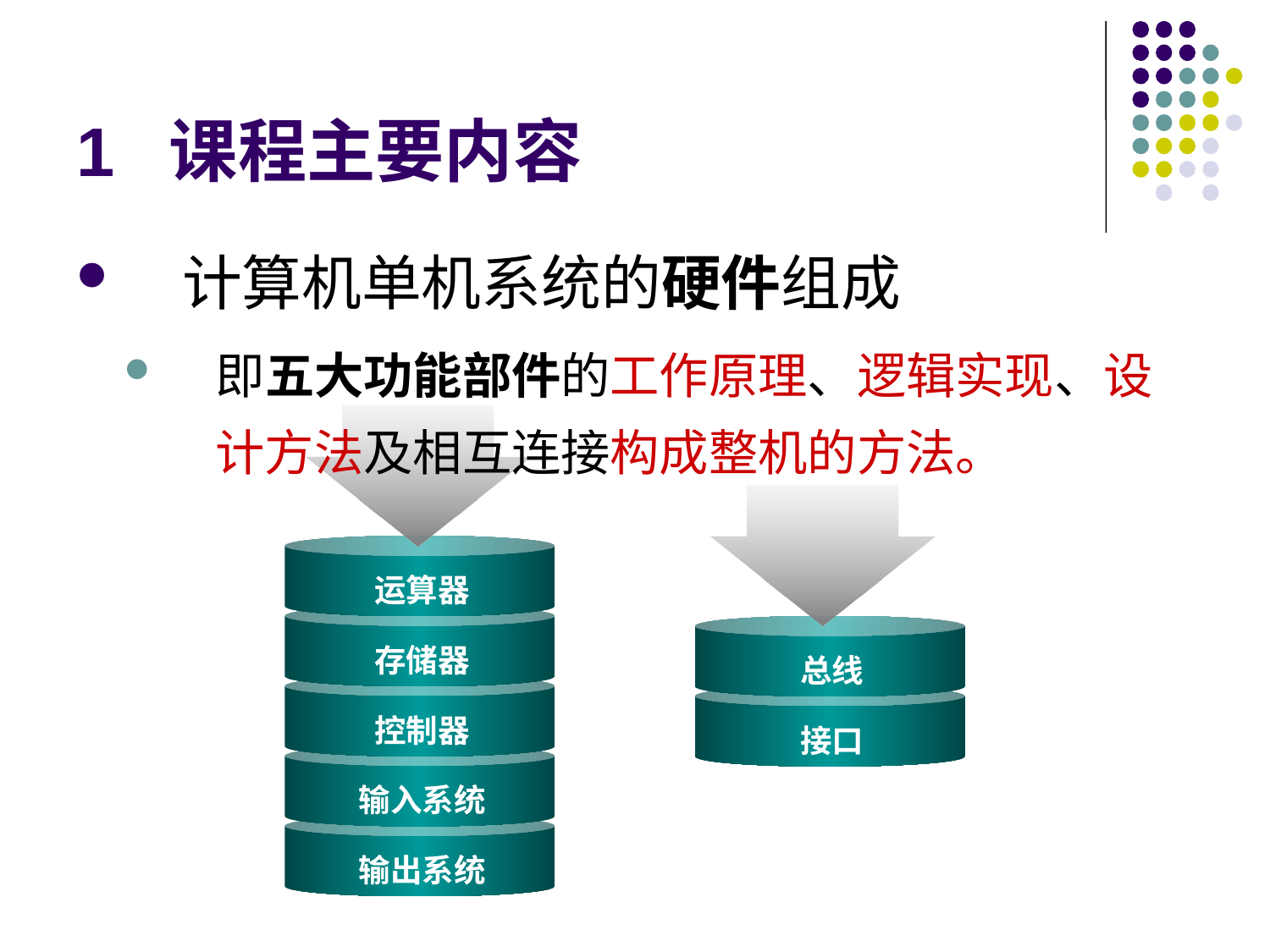

# 1  课程主要内容
计算机单机系统的硬件组成
即五大功能部件的工作原理、逻辑实现、设计方法及相互连接构成整机的方法。

运算器

存储器

总线

控制器

接口

输入系统

输出系统

2